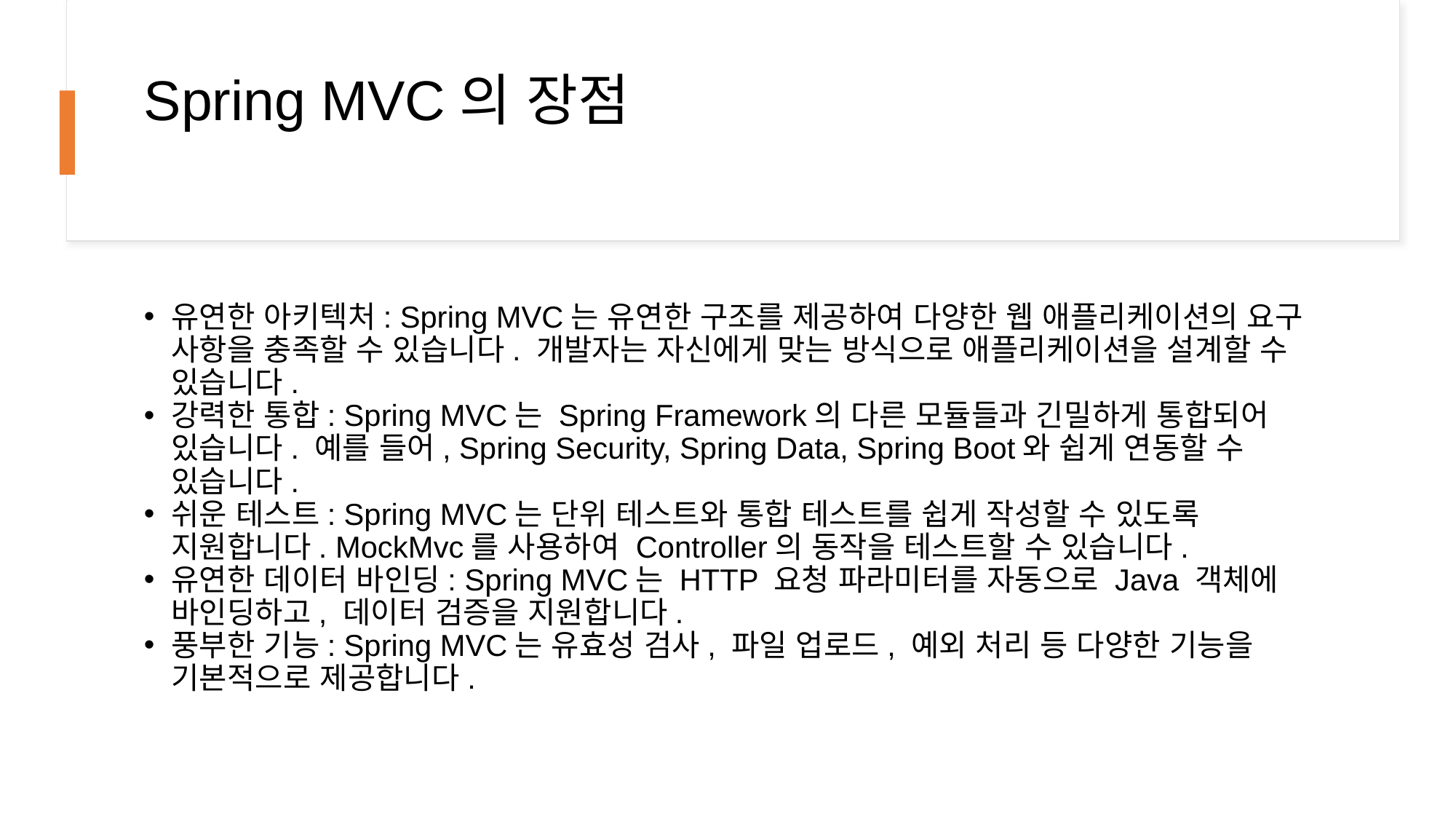

# Spring MVC의 장점

유연한 아키텍처: Spring MVC는 유연한 구조를 제공하여 다양한 웹 애플리케이션의 요구 사항을 충족할 수 있습니다. 개발자는 자신에게 맞는 방식으로 애플리케이션을 설계할 수 있습니다.
강력한 통합: Spring MVC는 Spring Framework의 다른 모듈들과 긴밀하게 통합되어 있습니다. 예를 들어, Spring Security, Spring Data, Spring Boot와 쉽게 연동할 수 있습니다.
쉬운 테스트: Spring MVC는 단위 테스트와 통합 테스트를 쉽게 작성할 수 있도록 지원합니다. MockMvc를 사용하여 Controller의 동작을 테스트할 수 있습니다.
유연한 데이터 바인딩: Spring MVC는 HTTP 요청 파라미터를 자동으로 Java 객체에 바인딩하고, 데이터 검증을 지원합니다.
풍부한 기능: Spring MVC는 유효성 검사, 파일 업로드, 예외 처리 등 다양한 기능을 기본적으로 제공합니다.